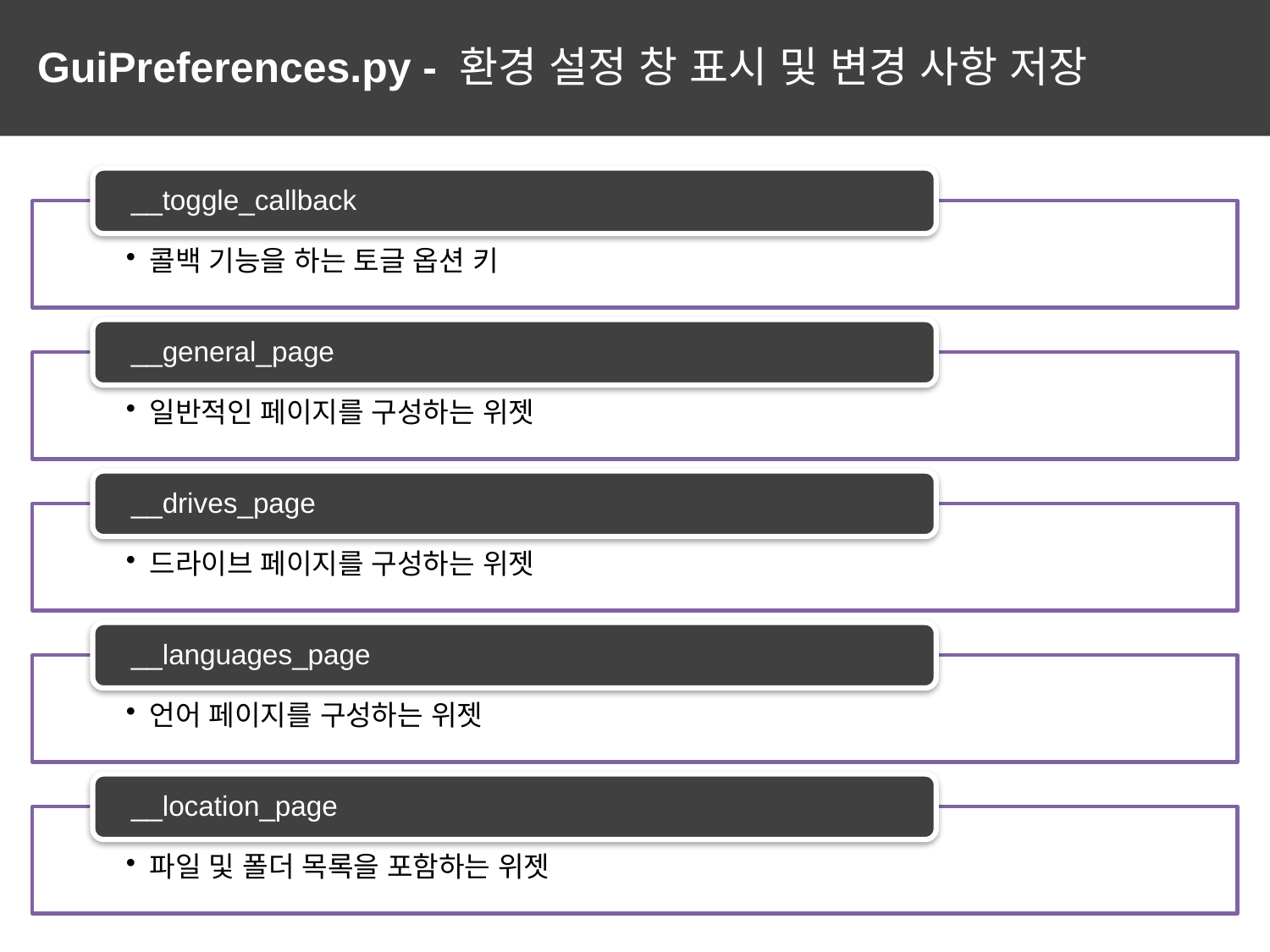

GuiPreferences.py - 환경 설정 창 표시 및 변경 사항 저장

콜백 기능을 하는 토글 옵션 키
__toggle_callback
일반적인 페이지를 구성하는 위젯
__general_page
드라이브 페이지를 구성하는 위젯
__drives_page
언어 페이지를 구성하는 위젯
__languages_page
파일 및 폴더 목록을 포함하는 위젯
__location_page